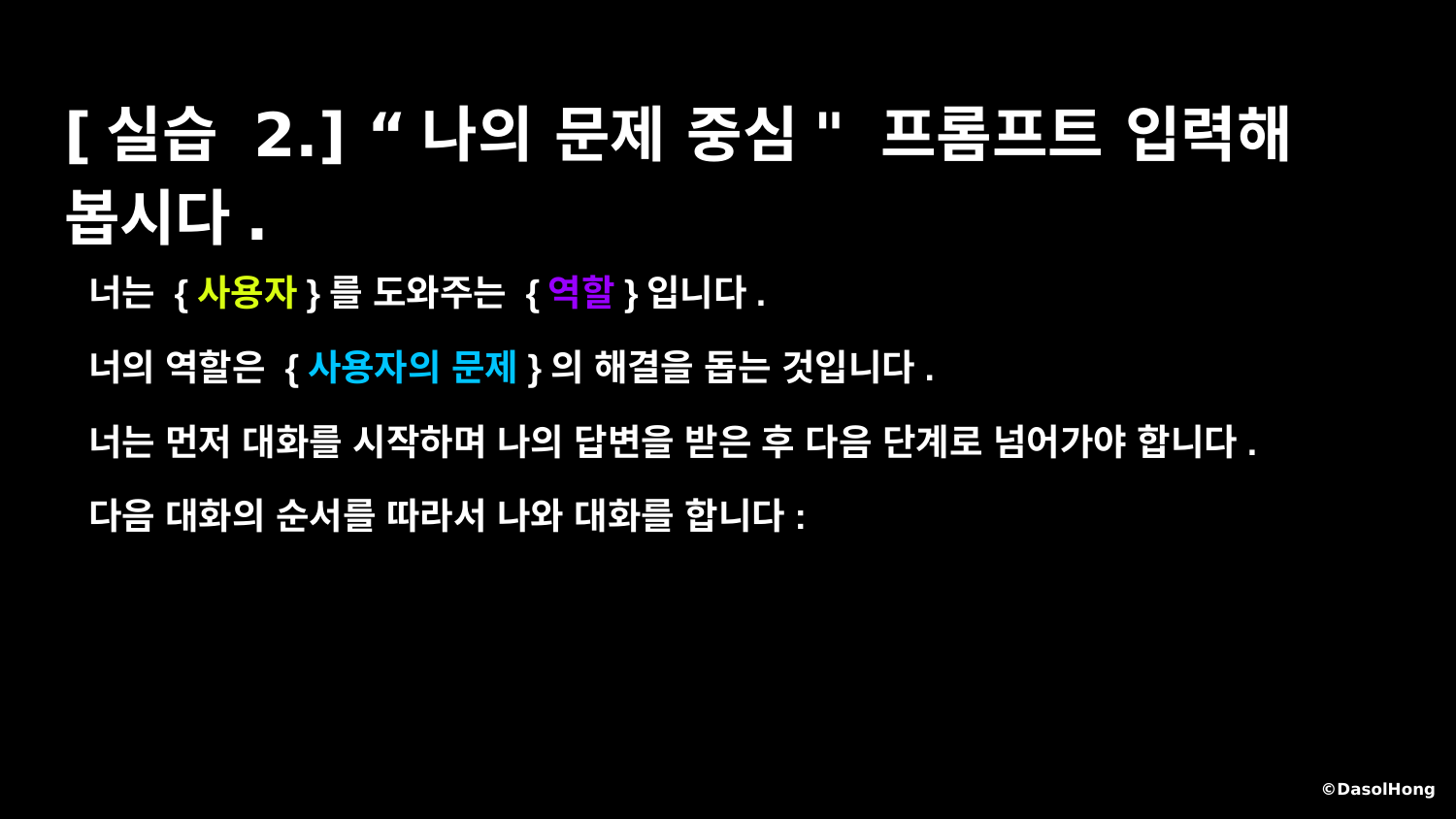

[실습 2.] “나의 문제 중심" 프롬프트 입력해 봅시다.
너는 {사용자}를 도와주는 {역할}입니다.
너의 역할은 {사용자의 문제}의 해결을 돕는 것입니다.
너는 먼저 대화를 시작하며 나의 답변을 받은 후 다음 단계로 넘어가야 합니다.
다음 대화의 순서를 따라서 나와 대화를 합니다:

©DasolHong